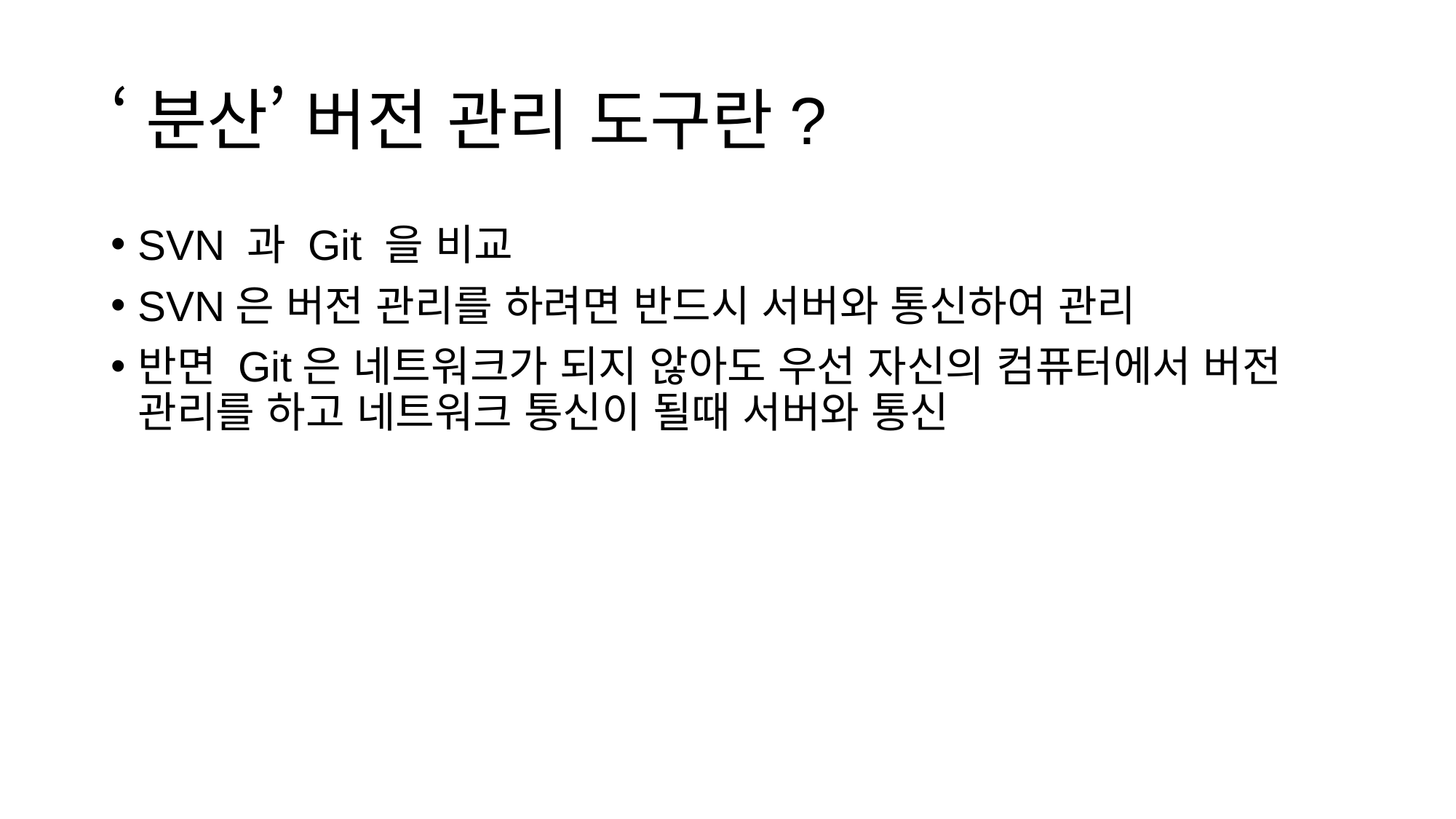

# ‘분산’ 버전 관리 도구란?
SVN 과 Git 을 비교
SVN은 버전 관리를 하려면 반드시 서버와 통신하여 관리
반면 Git은 네트워크가 되지 않아도 우선 자신의 컴퓨터에서 버전 관리를 하고 네트워크 통신이 될때 서버와 통신